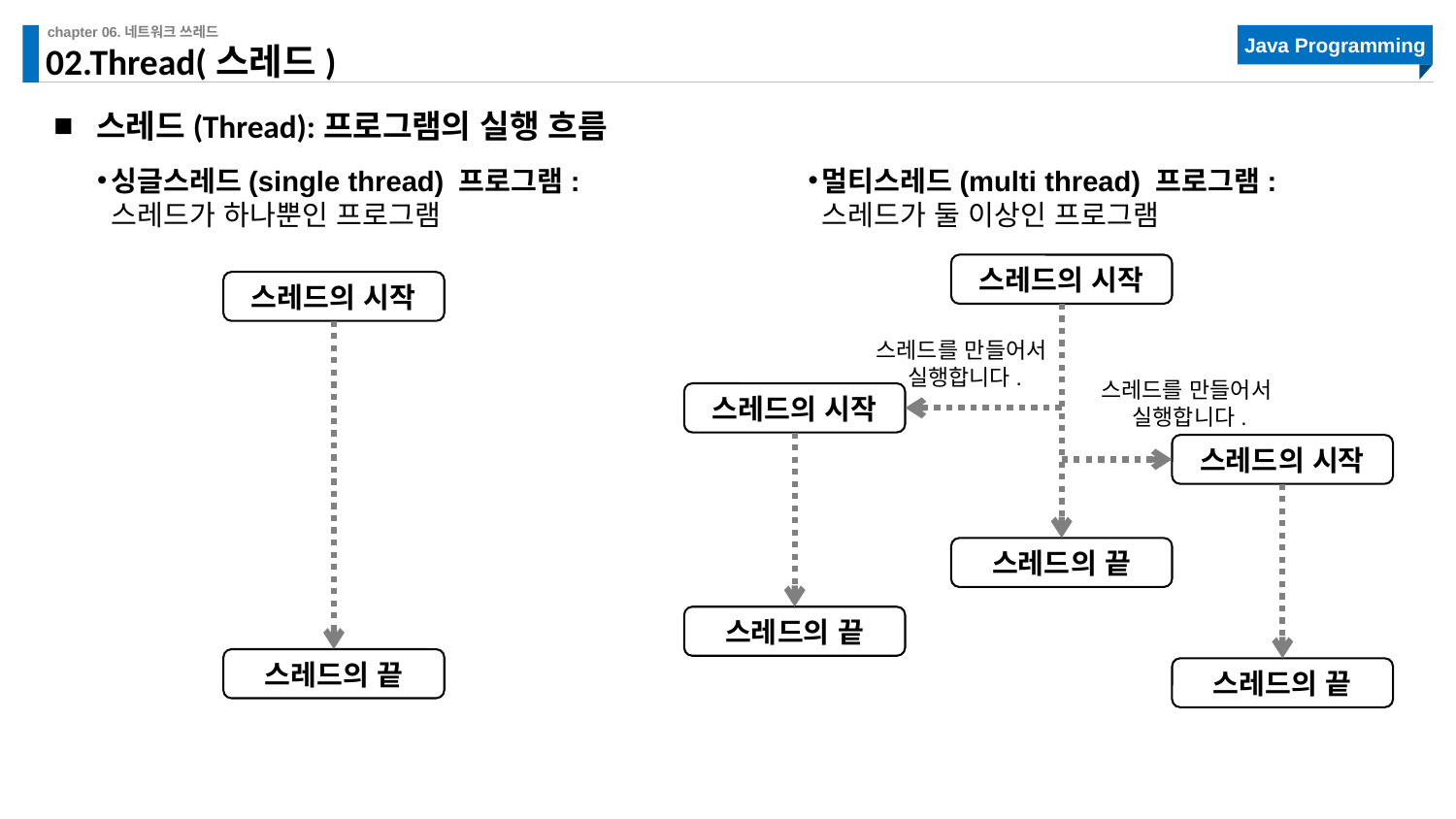

# 02.Thread(스레드)
스레드(Thread):프로그램의 실행 흐름
싱글스레드(single thread) 프로그램:
스레드가 하나뿐인 프로그램
멀티스레드(multi thread) 프로그램:
스레드가 둘 이상인 프로그램
스레드의 시작
스레드를 만들어서
실행합니다.
스레드를 만들어서
실행합니다.
스레드의 시작
스레드의 시작
스레드의 끝
스레드의 끝
스레드의 끝
스레드의 시작
스레드의 끝